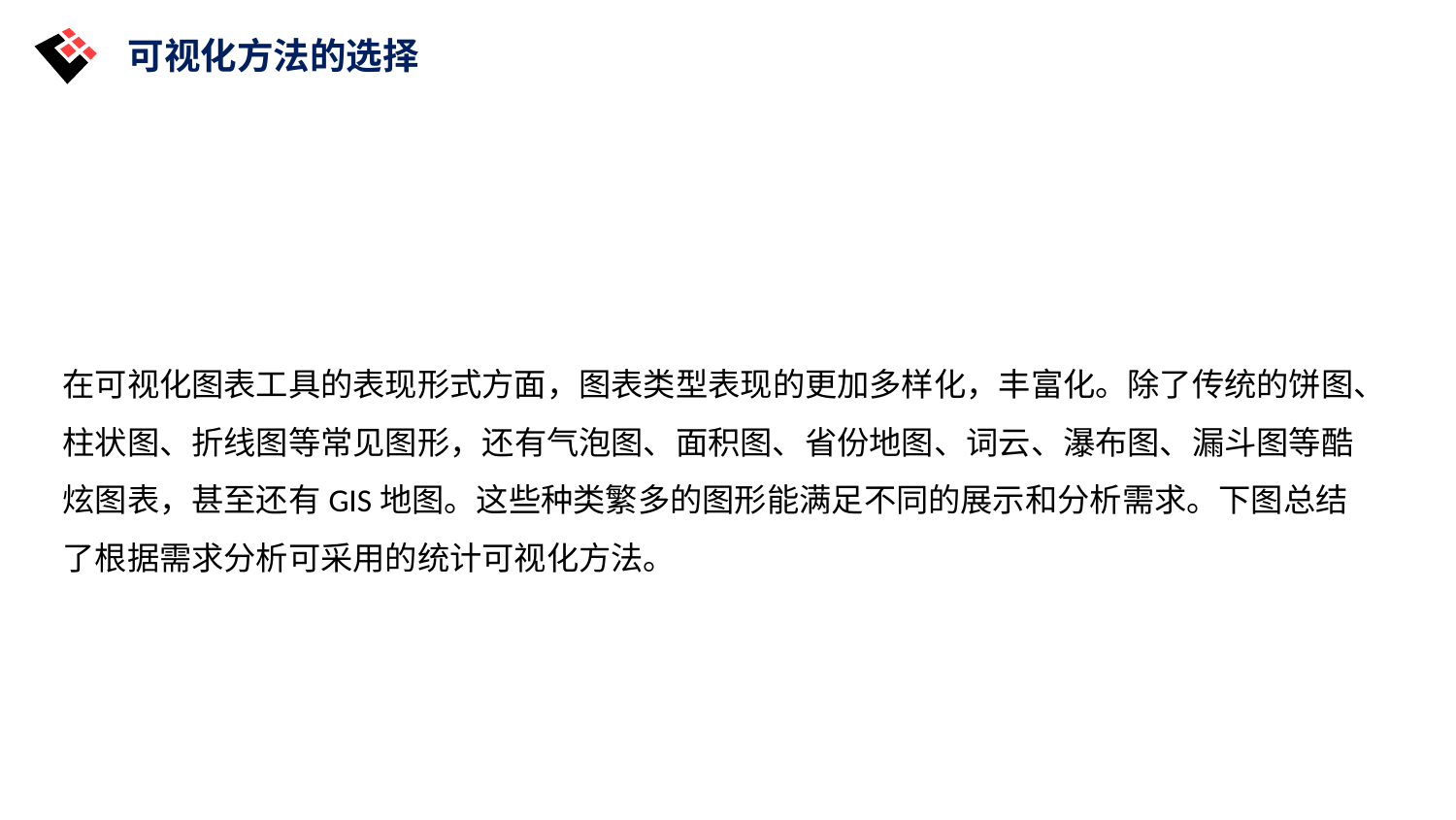

可视化方法的选择

在可视化图表工具的表现形式方面，图表类型表现的更加多样化，丰富化。除了传统的饼图、柱状图、折线图等常见图形，还有气泡图、面积图、省份地图、词云、瀑布图、漏斗图等酷炫图表，甚至还有GIS地图。这些种类繁多的图形能满足不同的展示和分析需求。下图总结了根据需求分析可采用的统计可视化方法。